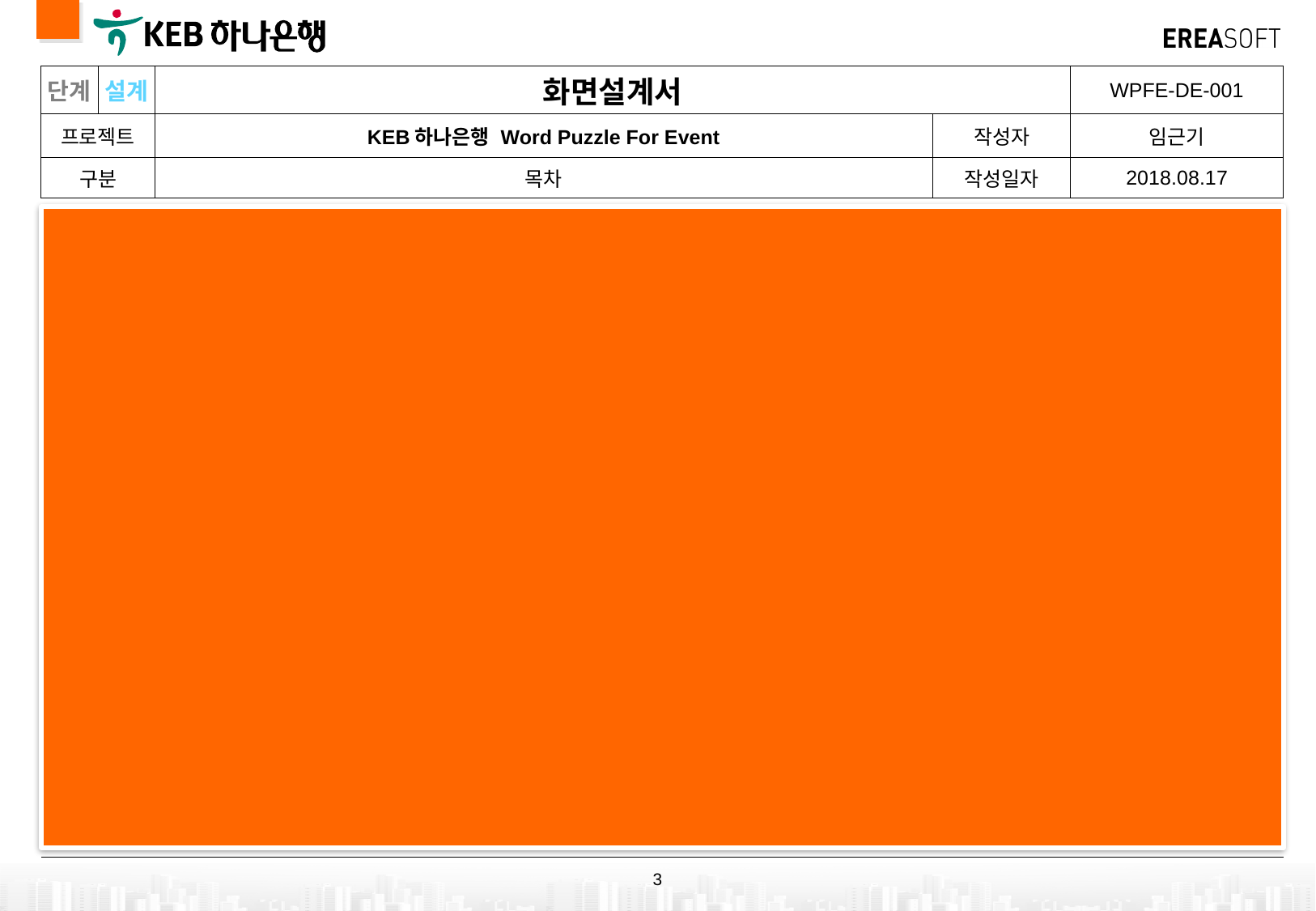

| 단계 | 설계 | 화면설계서 |  |  |  | WPFE-DE-001 |
| --- | --- | --- | --- | --- | --- | --- |
| 프로젝트 |  | KEB하나은행 Word Puzzle For Event |  |  | 작성자 | 임근기 |
| 구분 |  | 목차 |  |  | 작성일자 | 2018.08.17 |
|  |  |  |  |  |  |  |